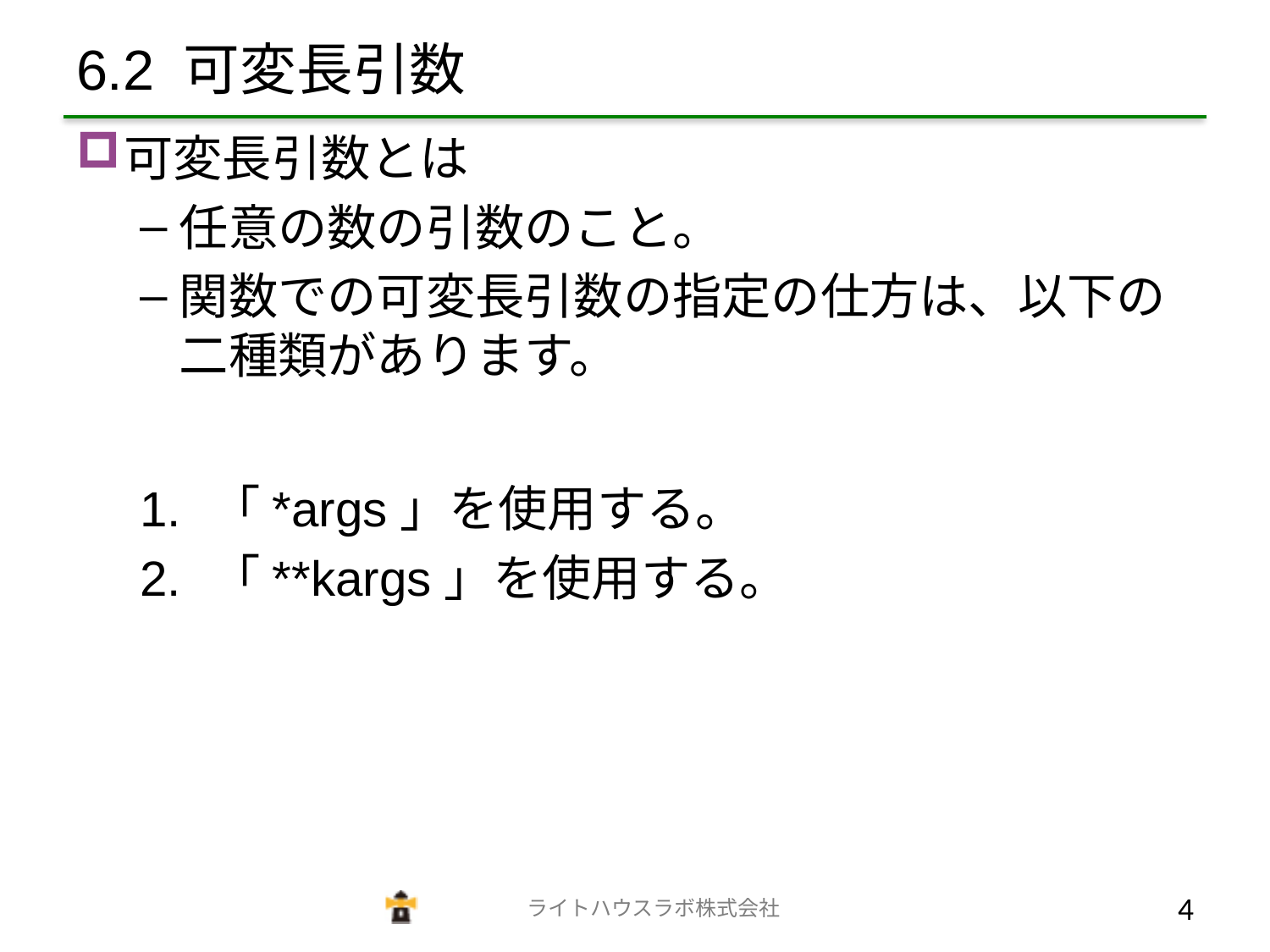

# 6.2 可変長引数
可変長引数とは
任意の数の引数のこと。
関数での可変長引数の指定の仕方は、以下の二種類があります。

「*args」を使用する。
「**kargs」を使用する。
　　　　　　　　　　　　　ライトハウスラボ株式会社
4